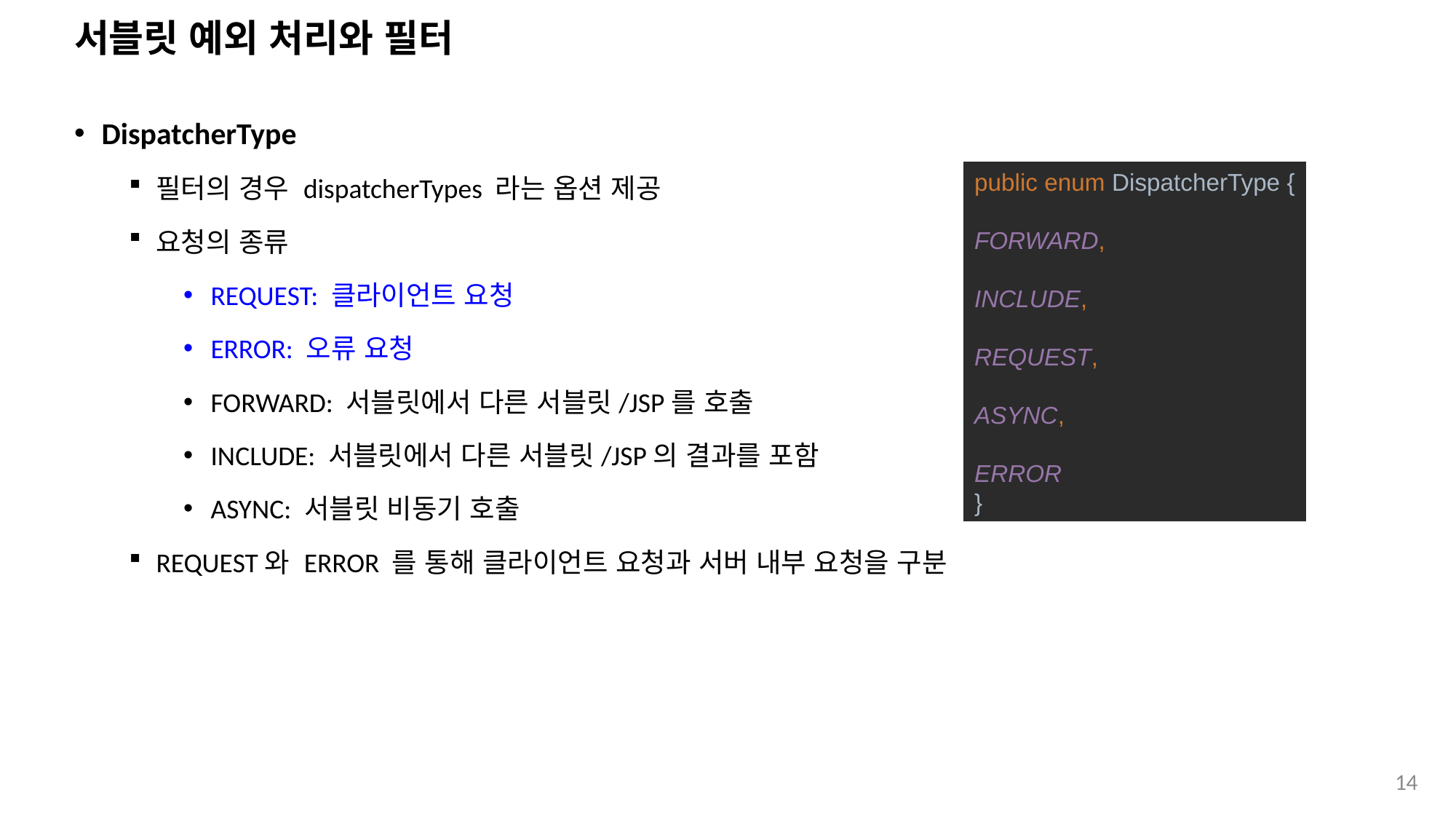

# 서블릿 예외 처리와 필터
DispatcherType
필터의 경우 dispatcherTypes 라는 옵션 제공
요청의 종류
REQUEST: 클라이언트 요청
ERROR: 오류 요청
FORWARD: 서블릿에서 다른 서블릿/JSP를 호출
INCLUDE: 서블릿에서 다른 서블릿/JSP의 결과를 포함
ASYNC: 서블릿 비동기 호출
REQUEST와 ERROR 를 통해 클라이언트 요청과 서버 내부 요청을 구분

public enum DispatcherType {
FORWARD,
INCLUDE,
REQUEST,
ASYNC,
ERROR
}
14